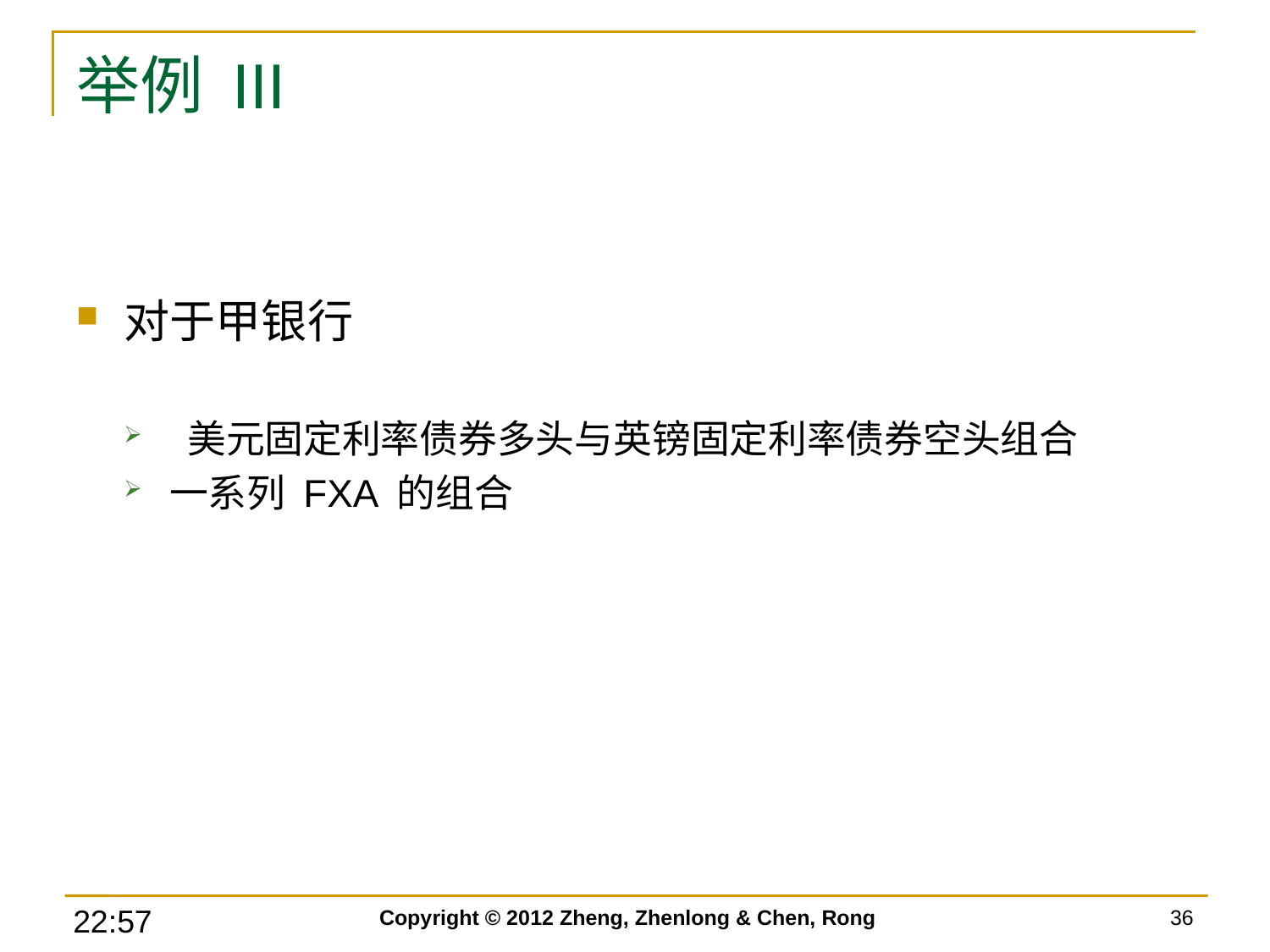

# 举例 III

对于甲银行

 美元固定利率债券多头与英镑固定利率债券空头组合
一系列 FXA 的组合
Copyright © 2012 Zheng, Zhenlong & Chen, Rong
36